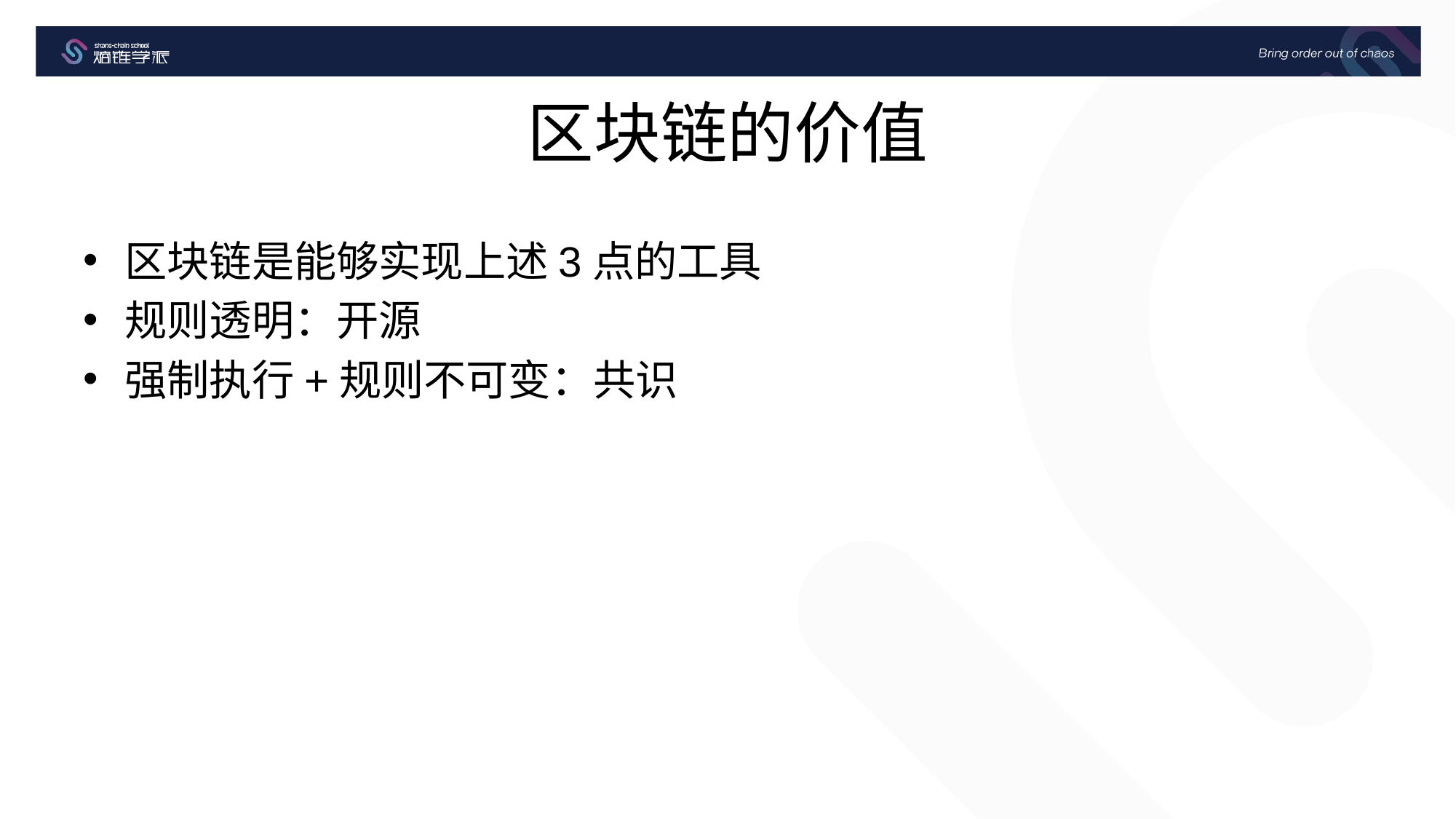

# 区块链的价值
区块链是能够实现上述3点的工具
规则透明：开源
强制执行+规则不可变：共识